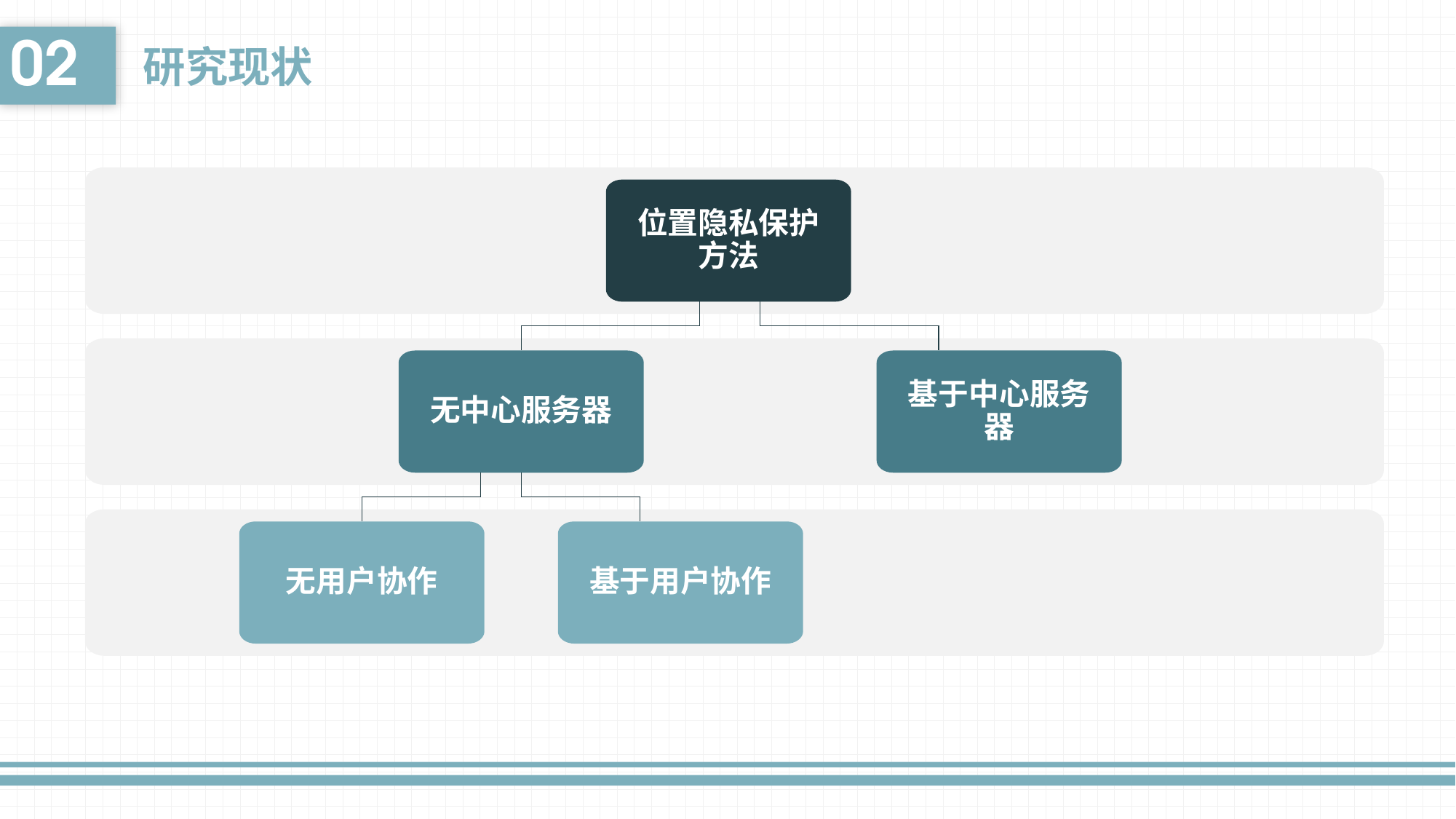

02
研究现状

位置隐私保护方法

无中心服务器
基于中心服务器

无用户协作
基于用户协作